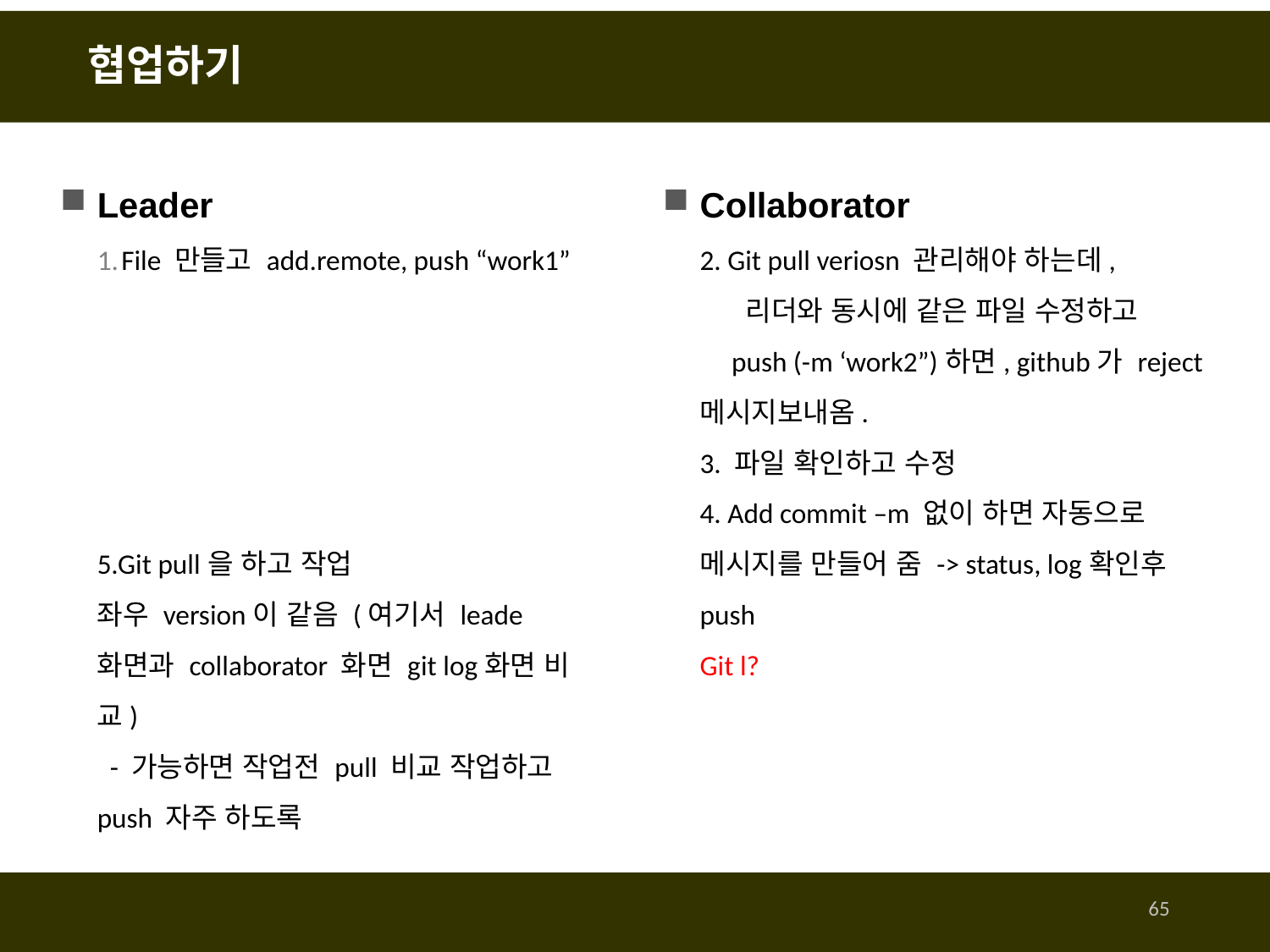

# 협업하기
Collaborator
2. Git pull veriosn 관리해야 하는데,
     리더와 동시에 같은 파일 수정하고
     push (-m ‘work2”)하면, github가 reject 메시지보내옴.
3. 파일 확인하고 수정
4. Add commit –m 없이 하면 자동으로 메시지를 만들어 줌 -> status, log확인후 push
Git l?

Leader
File 만들고 add.remote, push “work1”

5.Git pull을 하고 작업
좌우 version이 같음 (여기서 leade화면과 collaborator 화면 git log화면 비교)
  - 가능하면 작업전 pull 비교 작업하고 push 자주 하도록

65